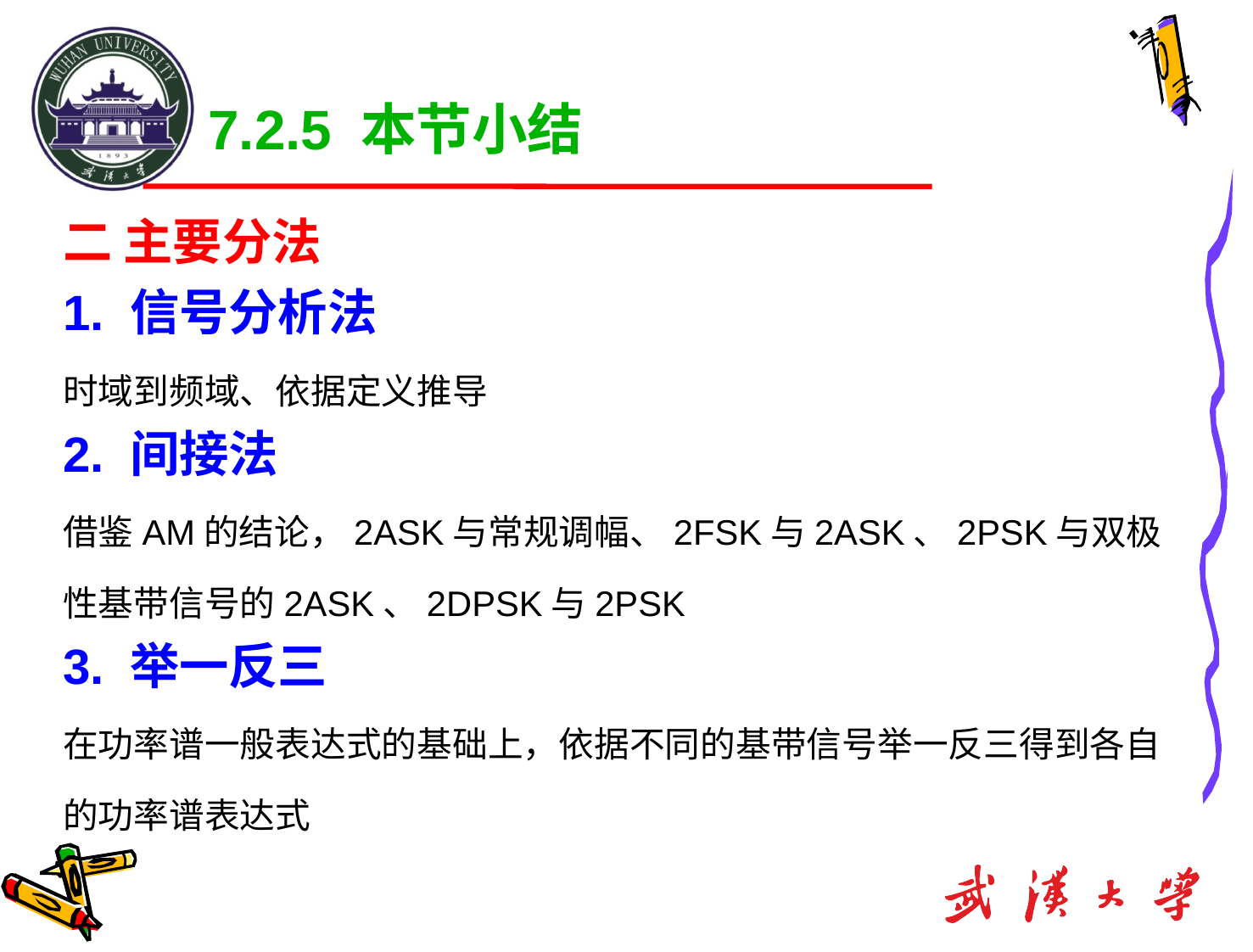

# 7.2.5 本节小结
二 主要分法
1. 信号分析法
时域到频域、依据定义推导
2. 间接法
借鉴AM的结论，2ASK与常规调幅、2FSK与2ASK、2PSK与双极性基带信号的2ASK、2DPSK与2PSK
3. 举一反三
在功率谱一般表达式的基础上，依据不同的基带信号举一反三得到各自的功率谱表达式